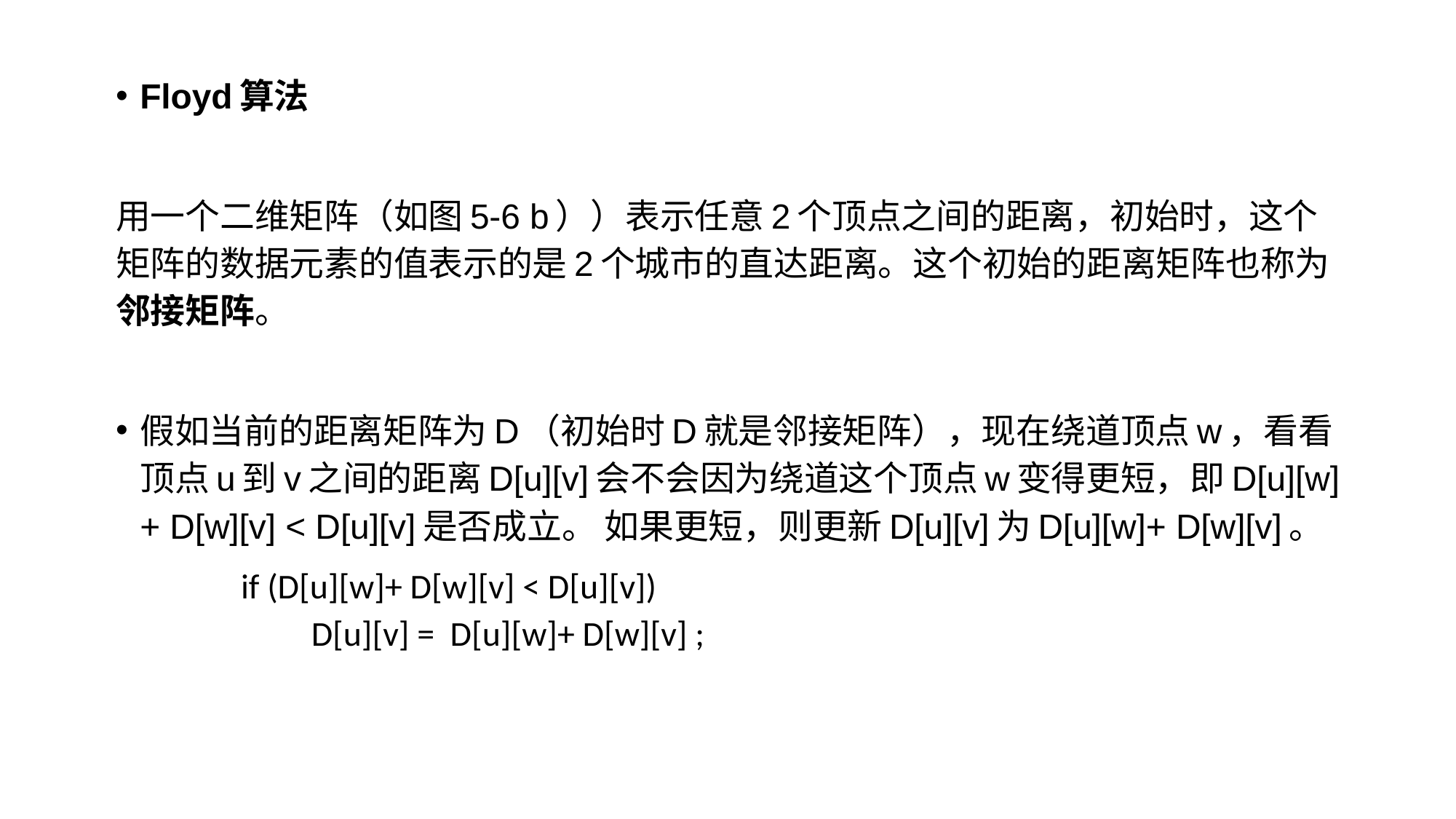

Floyd算法

用一个二维矩阵（如图5-6 b））表示任意2个顶点之间的距离，初始时，这个矩阵的数据元素的值表示的是2个城市的直达距离。这个初始的距离矩阵也称为邻接矩阵。

假如当前的距离矩阵为D（初始时D就是邻接矩阵），现在绕道顶点w，看看顶点u到v之间的距离D[u][v]会不会因为绕道这个顶点w变得更短，即D[u][w]+ D[w][v] < D[u][v]是否成立。 如果更短，则更新D[u][v]为D[u][w]+ D[w][v]。
                if (D[u][w]+ D[w][v] < D[u][v])
                         D[u][v] =  D[u][w]+ D[w][v] ;